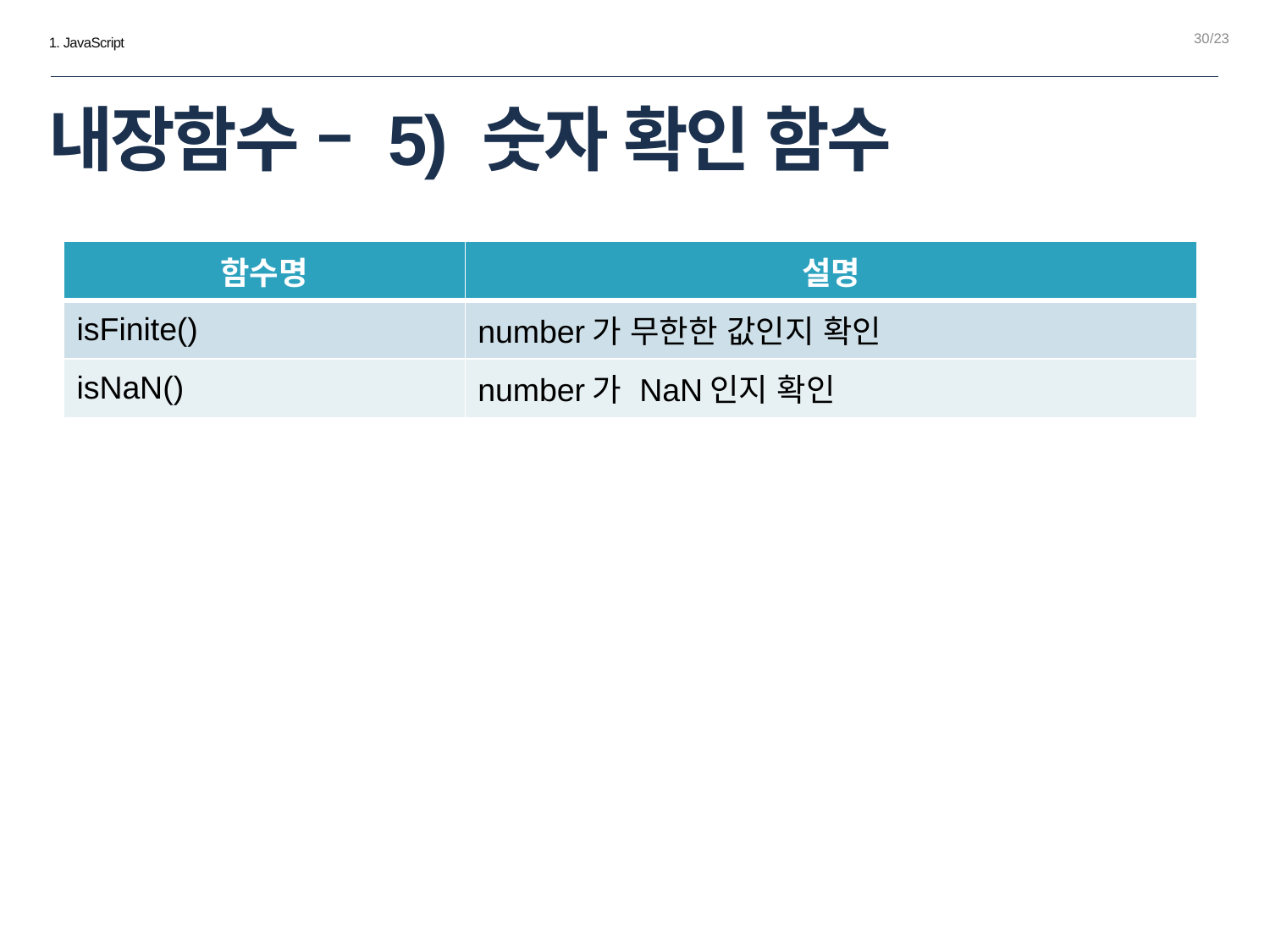

30
1. JavaScript
# 내장함수 – 5) 숫자 확인 함수

| 함수명 | 설명 |
| --- | --- |
| isFinite() | number가 무한한 값인지 확인 |
| isNaN() | number가 NaN인지 확인 |